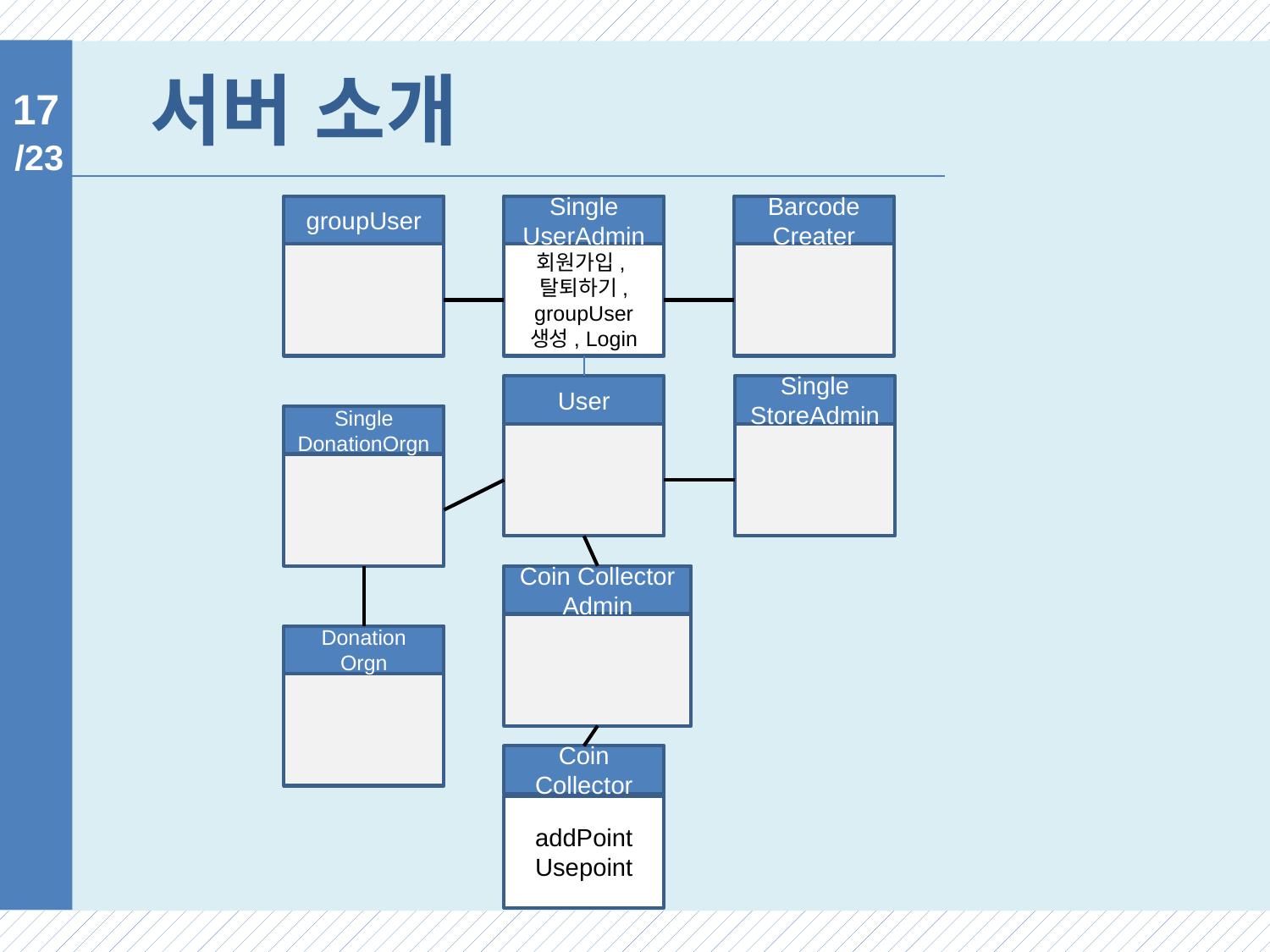

# 서버 소개
17
groupUser

Single
UserAdmin
회원가입,
탈퇴하기, groupUser
생성, Login
Barcode
Creater

User

Single
StoreAdmin

Single DonationOrgn

Coin Collector Admin

Donation
Orgn

Coin
Collector
addPoint
Usepoint